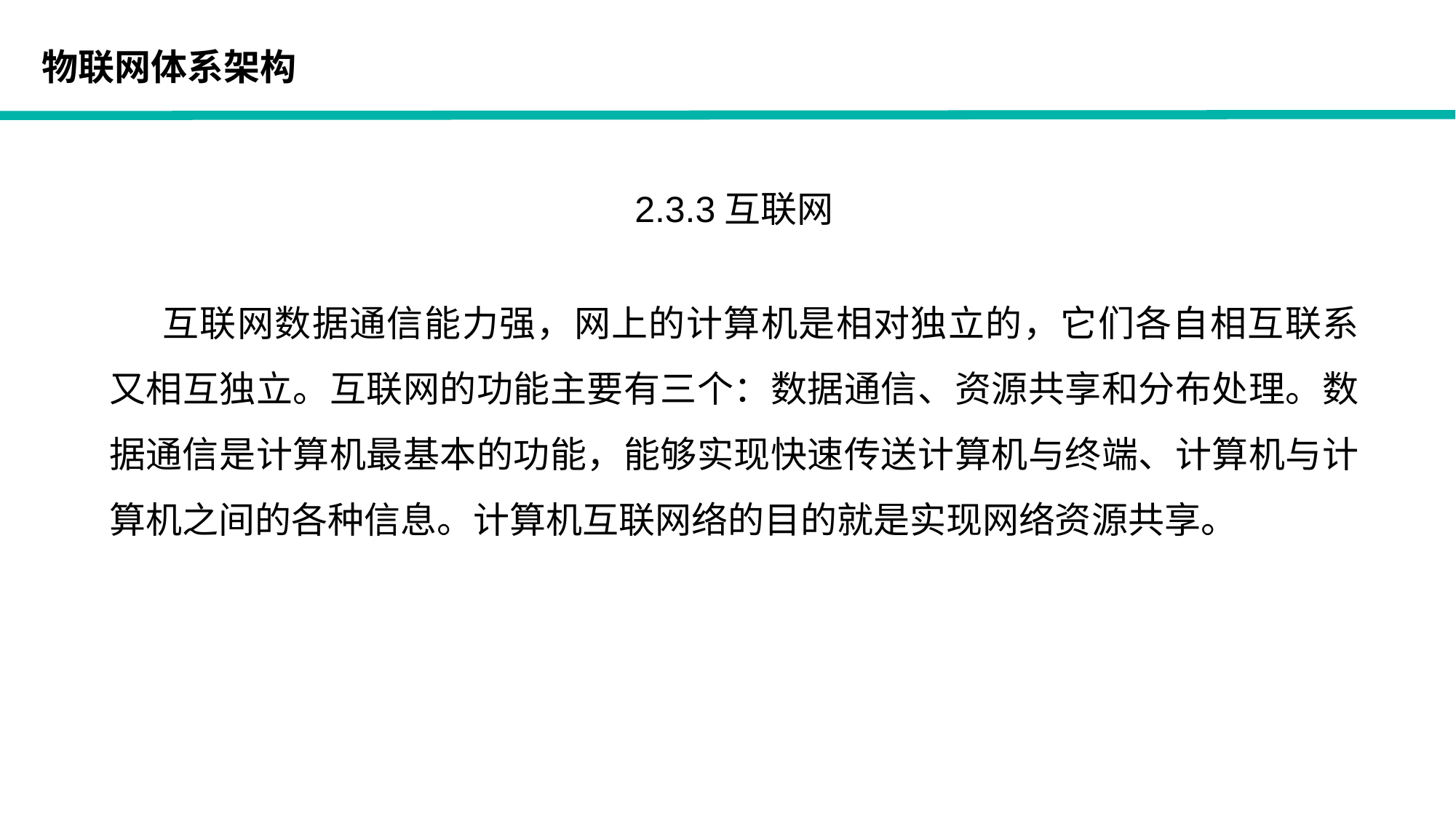

2.3.3互联网
互联网数据通信能力强，网上的计算机是相对独立的，它们各自相互联系又相互独立。互联网的功能主要有三个：数据通信、资源共享和分布处理。数据通信是计算机最基本的功能，能够实现快速传送计算机与终端、计算机与计算机之间的各种信息。计算机互联网络的目的就是实现网络资源共享。